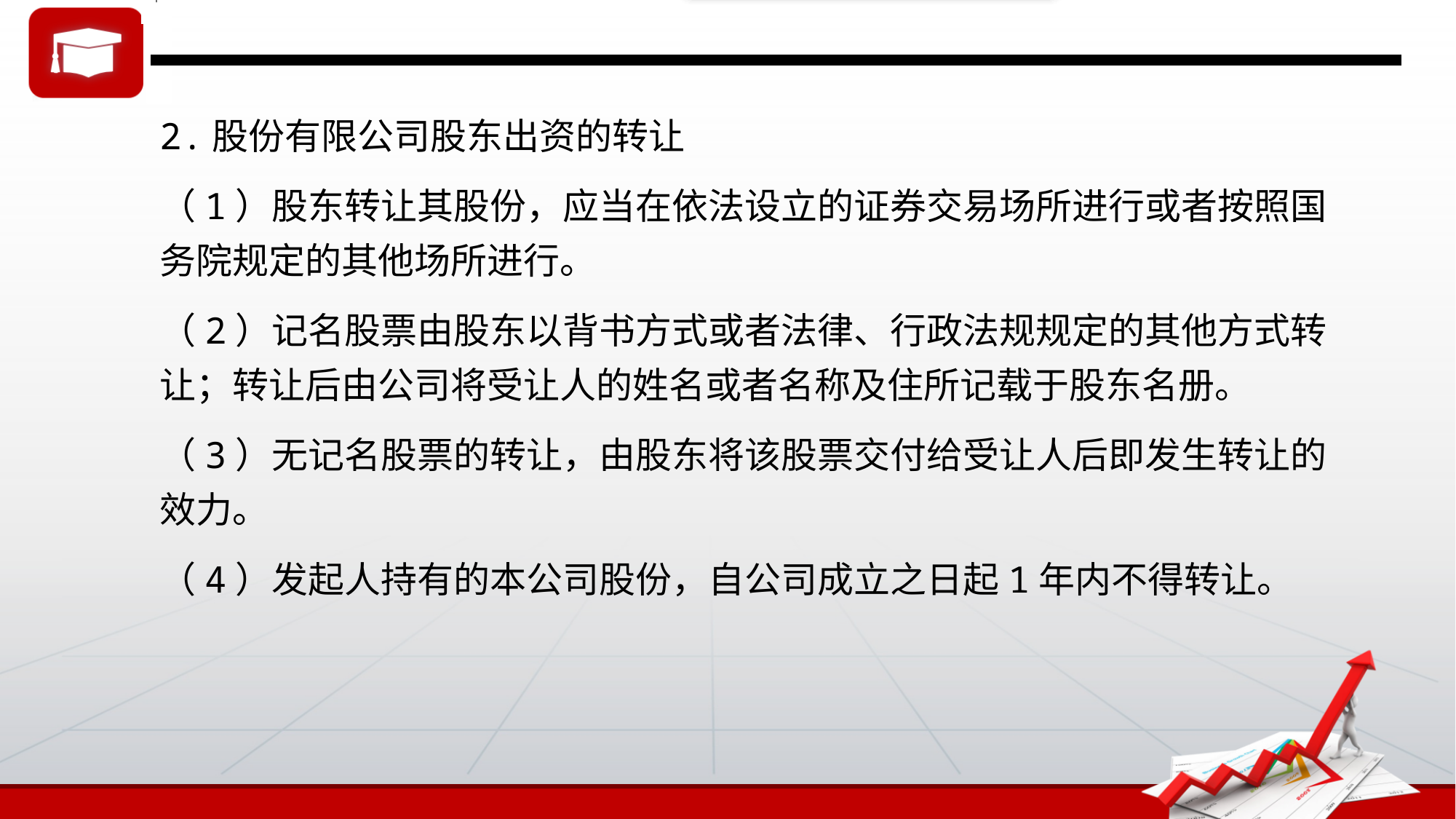

2.股份有限公司股东出资的转让
（1）股东转让其股份，应当在依法设立的证券交易场所进行或者按照国务院规定的其他场所进行。
（2）记名股票由股东以背书方式或者法律、行政法规规定的其他方式转让；转让后由公司将受让人的姓名或者名称及住所记载于股东名册。
（3）无记名股票的转让，由股东将该股票交付给受让人后即发生转让的效力。
（4）发起人持有的本公司股份，自公司成立之日起1年内不得转让。